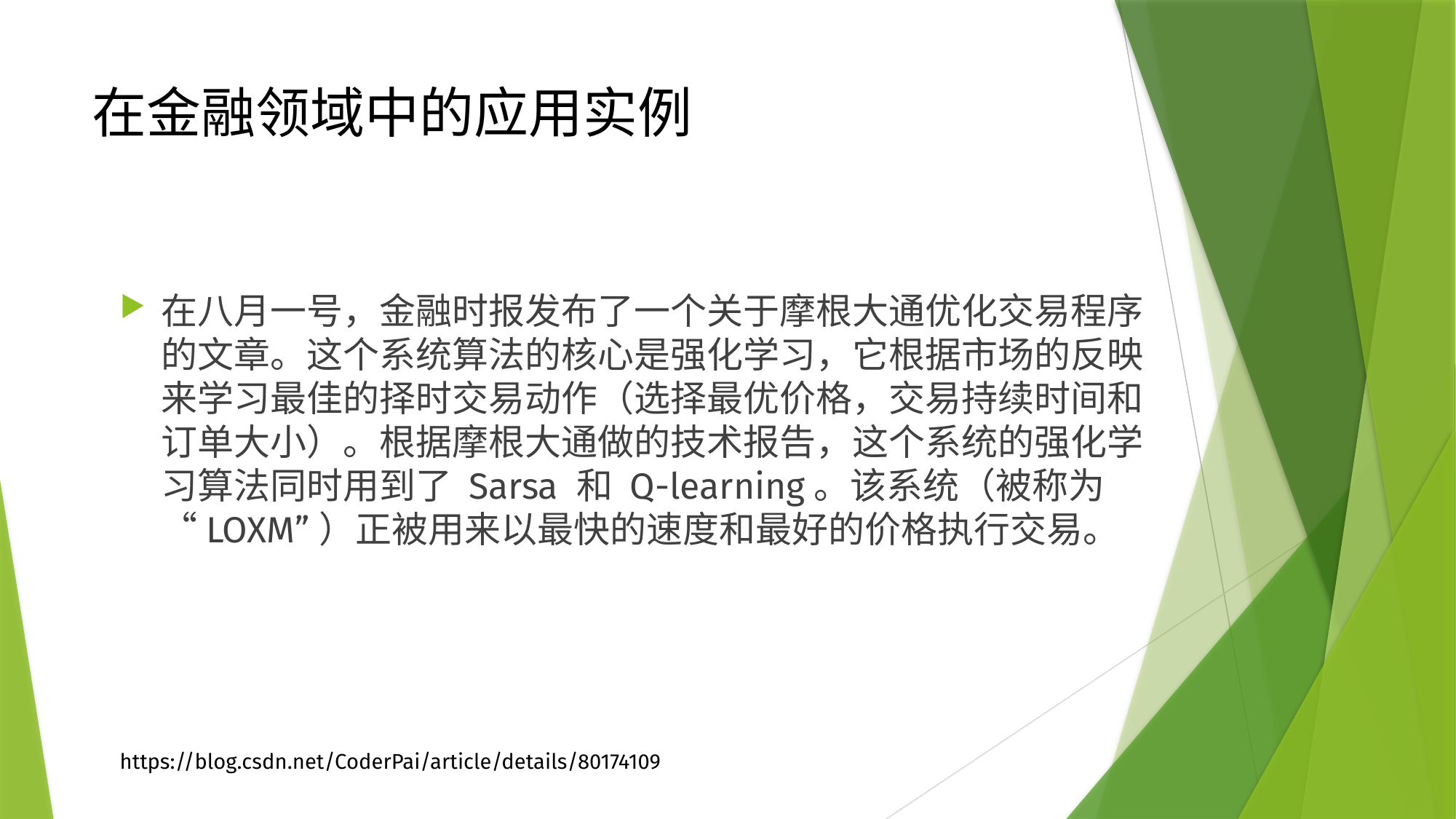

# 在金融领域中的应用实例
在八月一号，金融时报发布了一个关于摩根大通优化交易程序的文章。这个系统算法的核心是强化学习，它根据市场的反映来学习最佳的择时交易动作（选择最优价格，交易持续时间和订单大小）。根据摩根大通做的技术报告，这个系统的强化学习算法同时用到了 Sarsa 和 Q-learning。该系统（被称为“LOXM”）正被用来以最快的速度和最好的价格执行交易。
https://blog.csdn.net/CoderPai/article/details/80174109